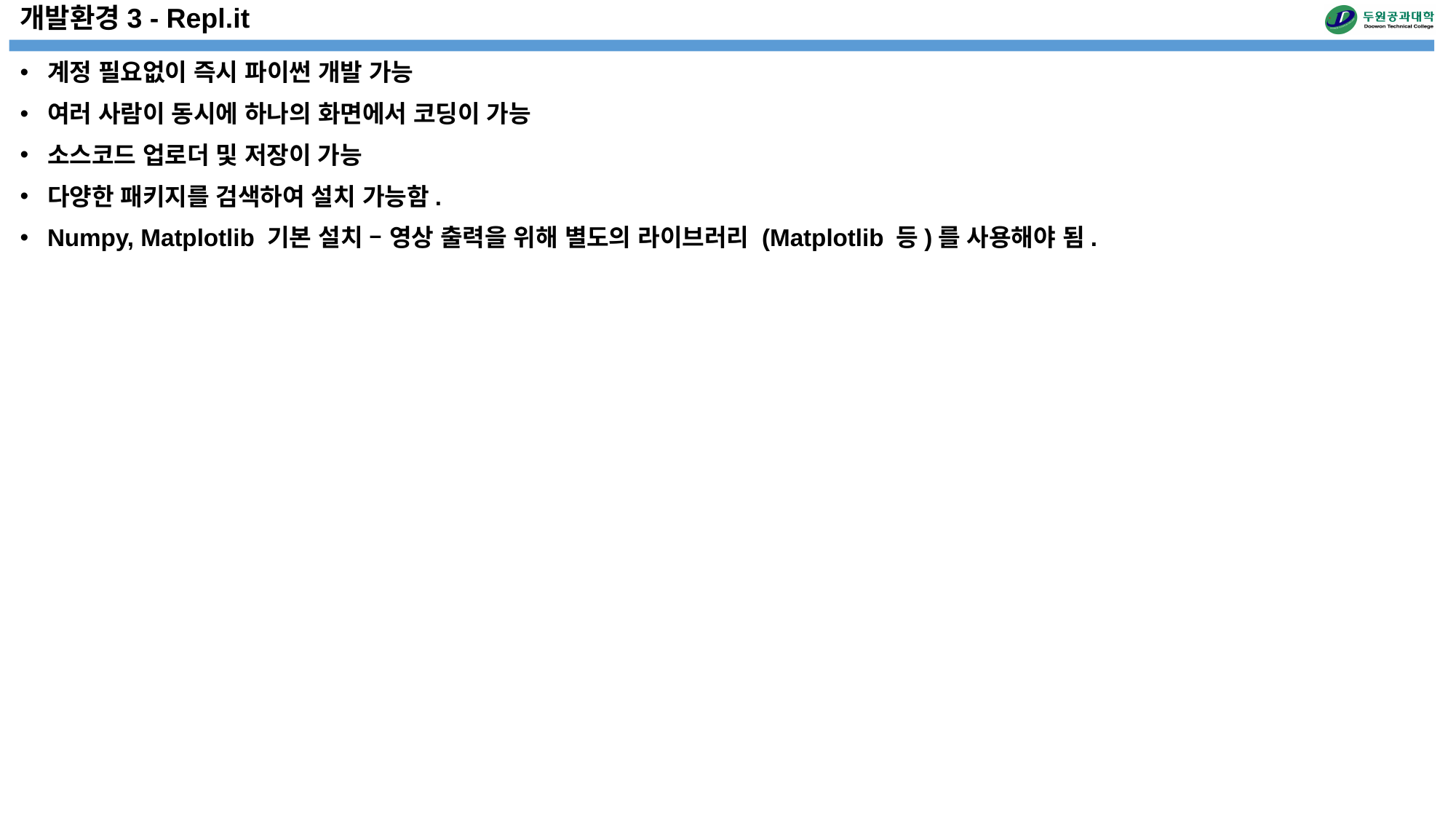

# 개발환경3 - Repl.it
계정 필요없이 즉시 파이썬 개발 가능
여러 사람이 동시에 하나의 화면에서 코딩이 가능
소스코드 업로더 및 저장이 가능
다양한 패키지를 검색하여 설치 가능함.
Numpy, Matplotlib 기본 설치 – 영상 출력을 위해 별도의 라이브러리 (Matplotlib 등)를 사용해야 됨.